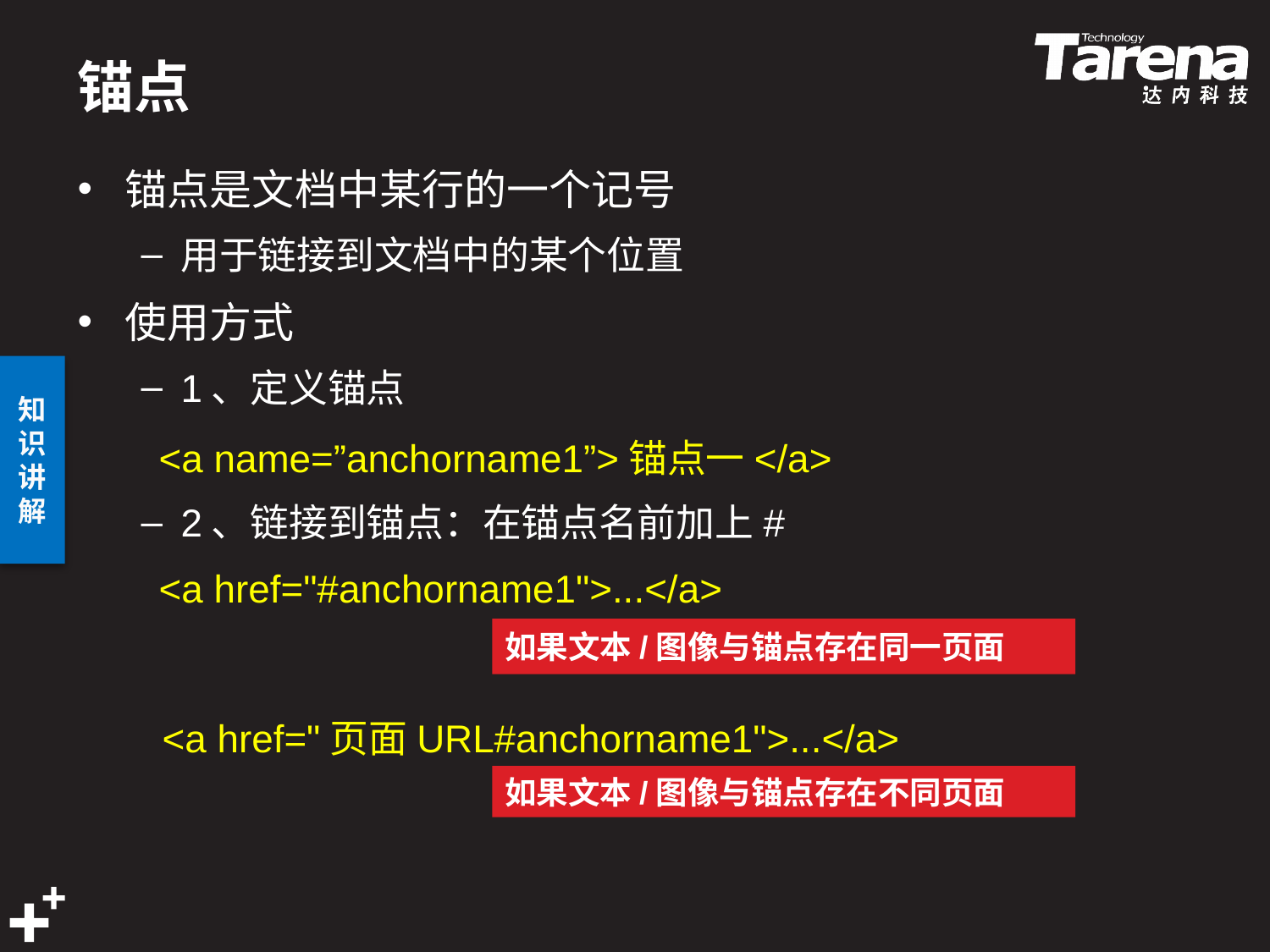

# 锚点
锚点是文档中某行的一个记号
用于链接到文档中的某个位置
使用方式
1、定义锚点

2、链接到锚点：在锚点名前加上#
<a name=”anchorname1”>锚点一</a>
<a href="#anchorname1">...</a>
如果文本/图像与锚点存在同一页面
<a href="页面URL#anchorname1">...</a>
如果文本/图像与锚点存在不同页面